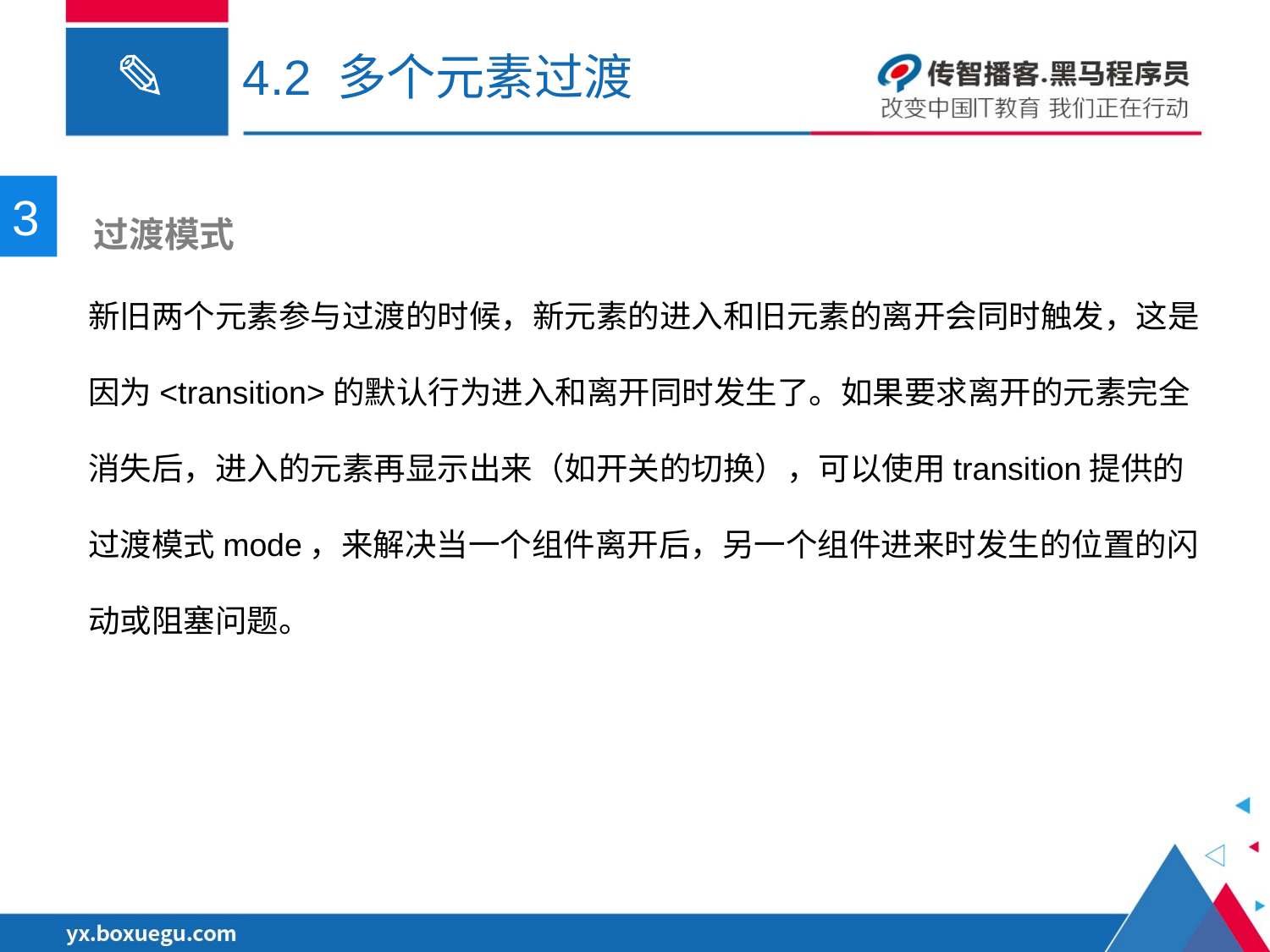

# 4.2 多个元素过渡

3
  过渡模式
新旧两个元素参与过渡的时候，新元素的进入和旧元素的离开会同时触发，这是因为<transition>的默认行为进入和离开同时发生了。如果要求离开的元素完全消失后，进入的元素再显示出来（如开关的切换），可以使用transition提供的过渡模式mode，来解决当一个组件离开后，另一个组件进来时发生的位置的闪动或阻塞问题。